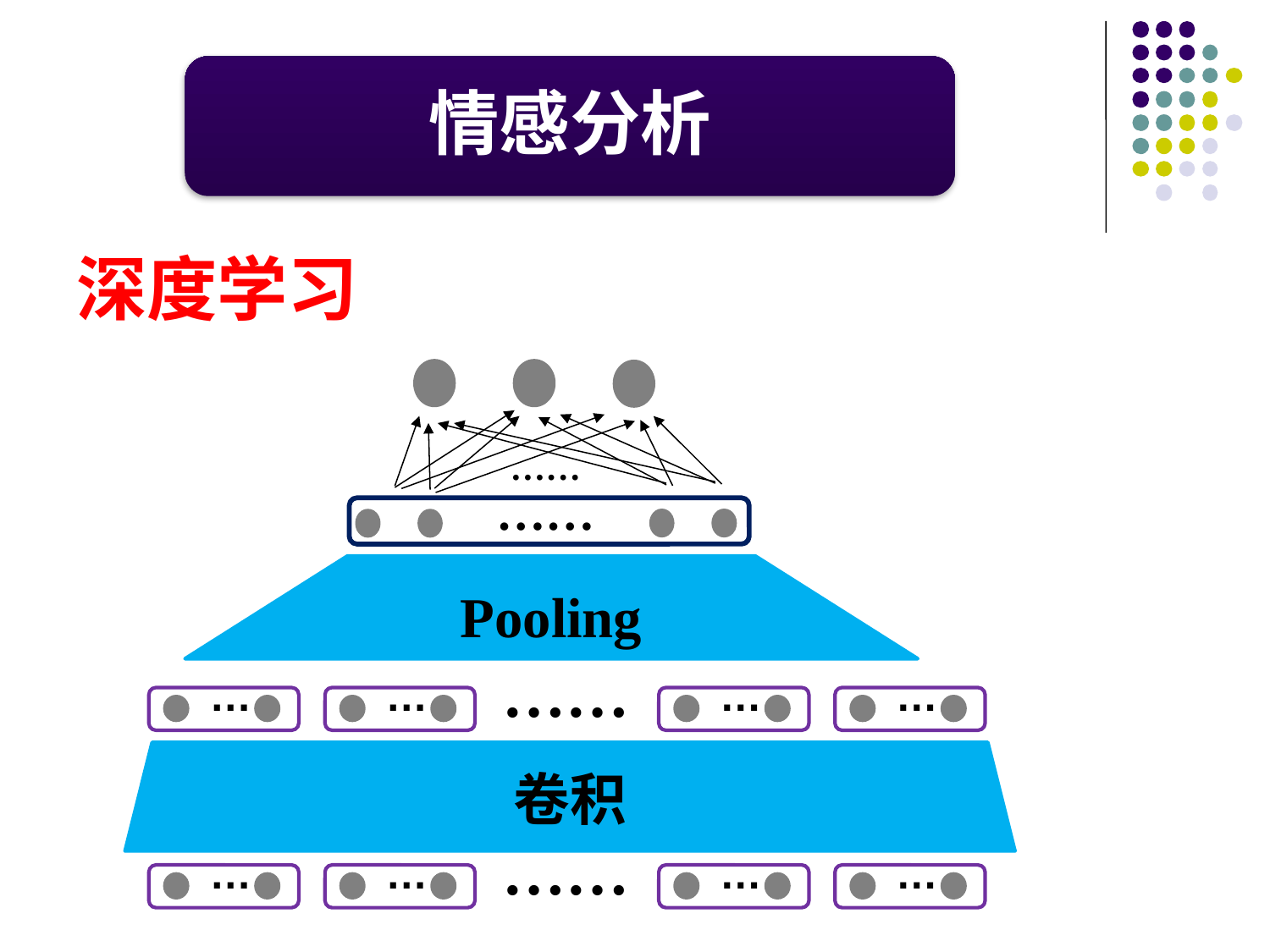

深度学习

情感分析

……

……

Pooling
…

…

…

…

……

……
卷积
…

…

…

…